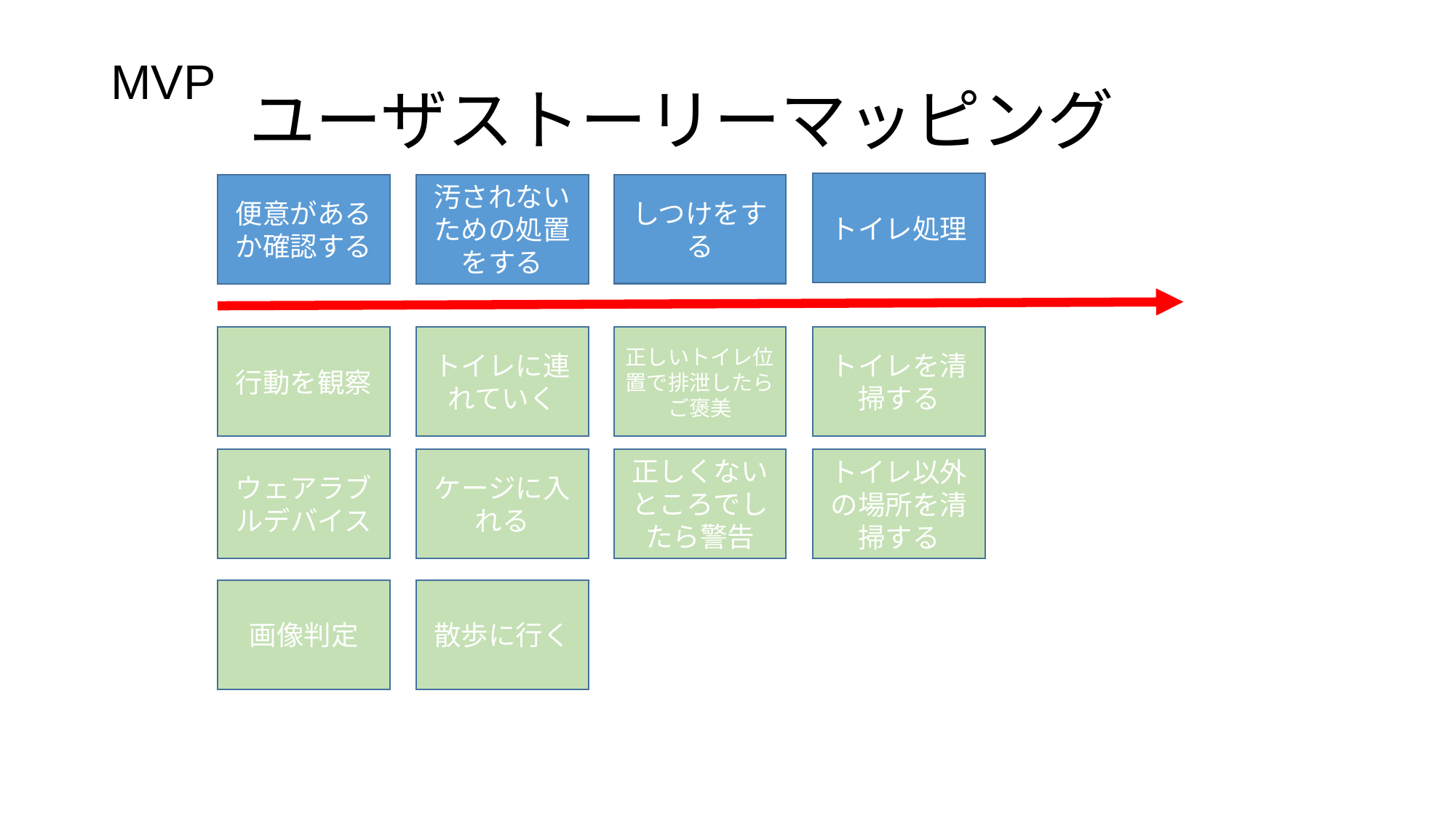

MVP
# ユーザストーリーマッピング
トイレ処理
しつけをする
便意があるか確認する
汚されないための処置をする
行動を観察
トイレに連れていく
正しいトイレ位置で排泄したらご褒美
トイレを清掃する
ウェアラブルデバイス
ケージに入れる
正しくないところでしたら警告
トイレ以外の場所を清掃する
画像判定
散歩に行く